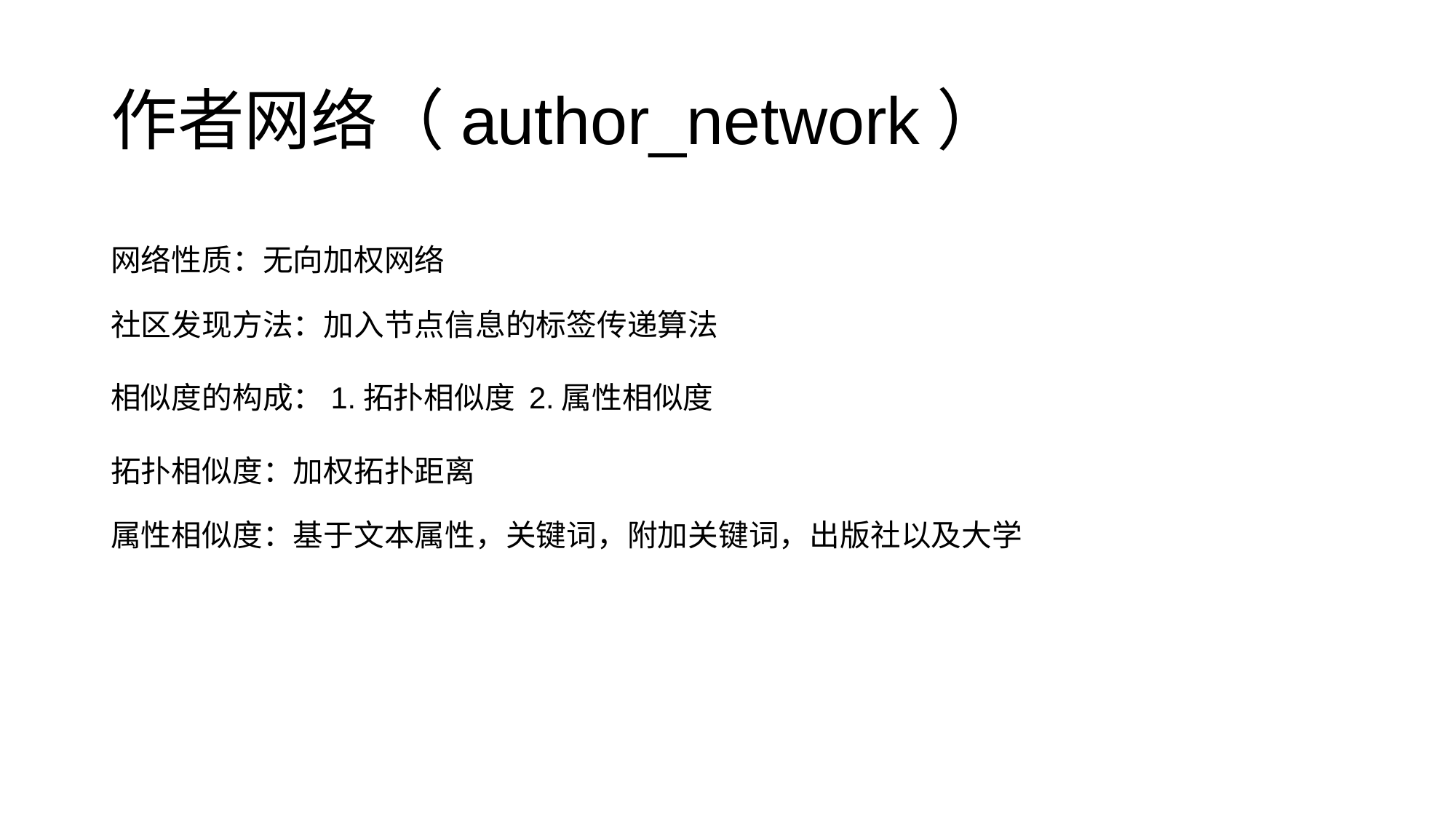

# 作者网络（author_network）
网络性质：无向加权网络
社区发现方法：加入节点信息的标签传递算法
相似度的构成：1.拓扑相似度 2.属性相似度
拓扑相似度：加权拓扑距离
属性相似度：基于文本属性，关键词，附加关键词，出版社以及大学